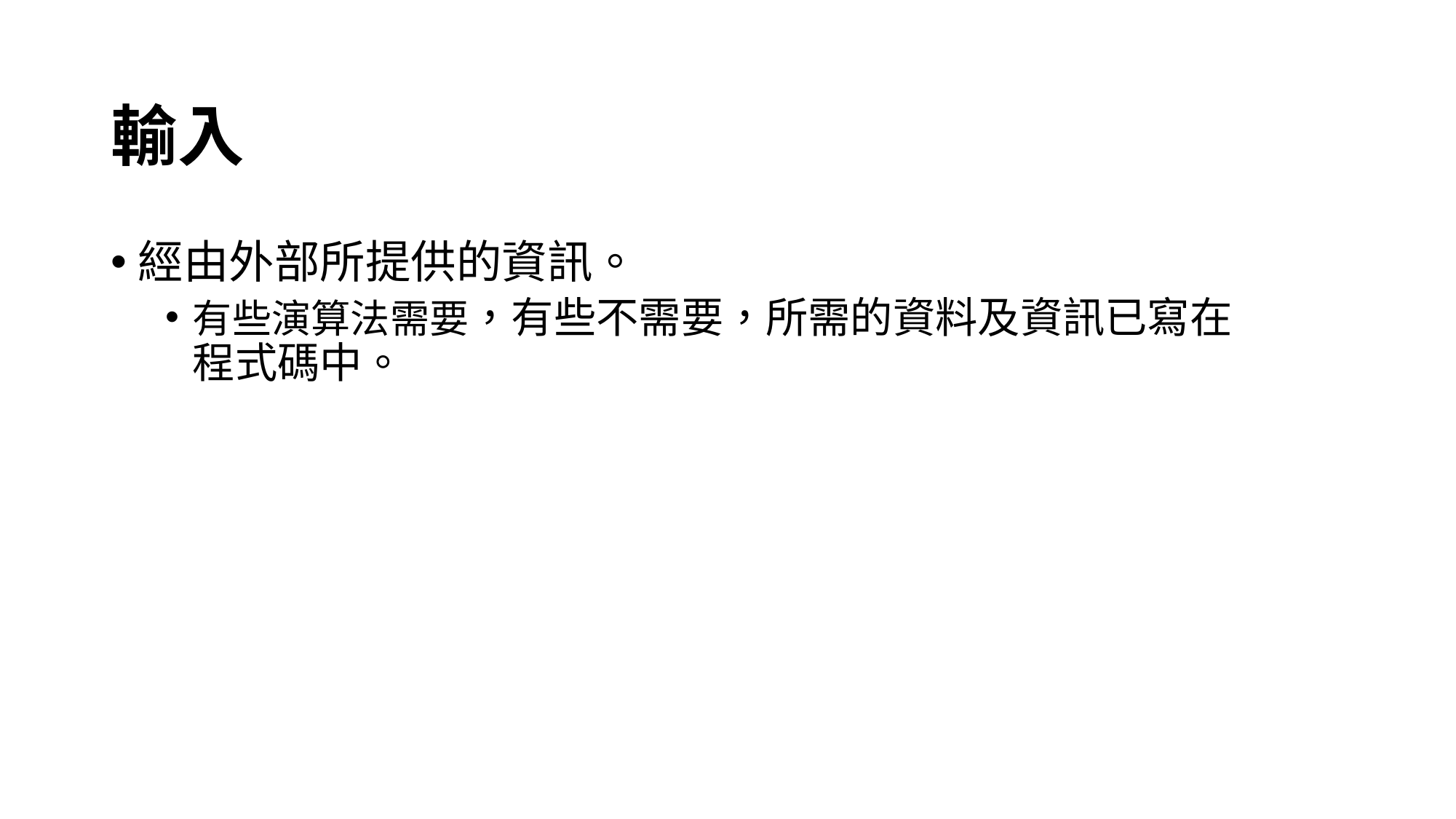

# 輸入
經由外部所提供的資訊。
有些演算法需要，有些不需要，所需的資料及資訊已寫在程式碼中。